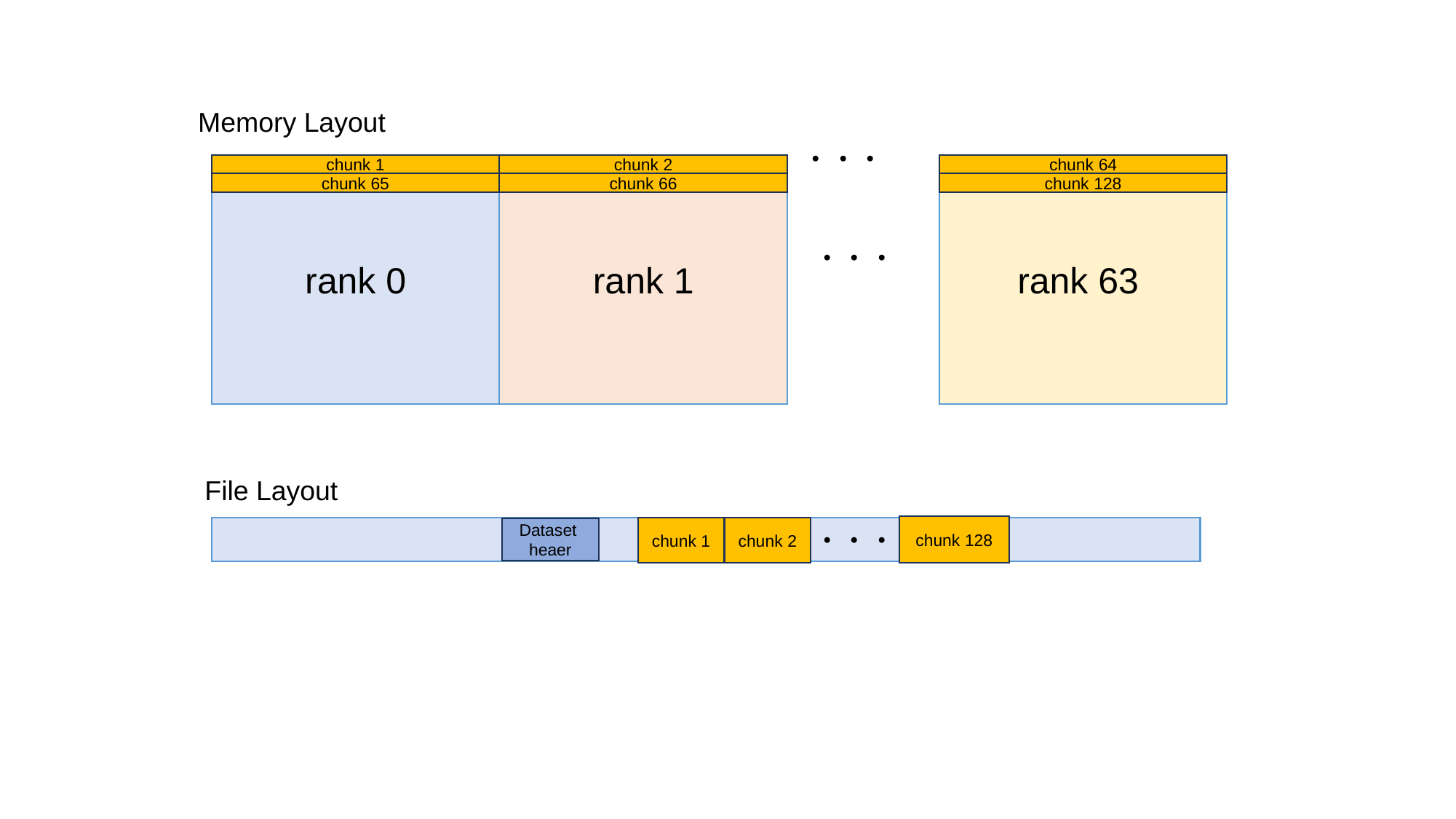

Memory Layout
・・・
rank 0
rank 1
rank 63
chunk 1
chunk 2
chunk 64
chunk 65
chunk 66
chunk 128
chunk 65
・・・
File Layout
・・・
chunk 128

chunk 2
chunk 1
・・・
Dataset
heaer